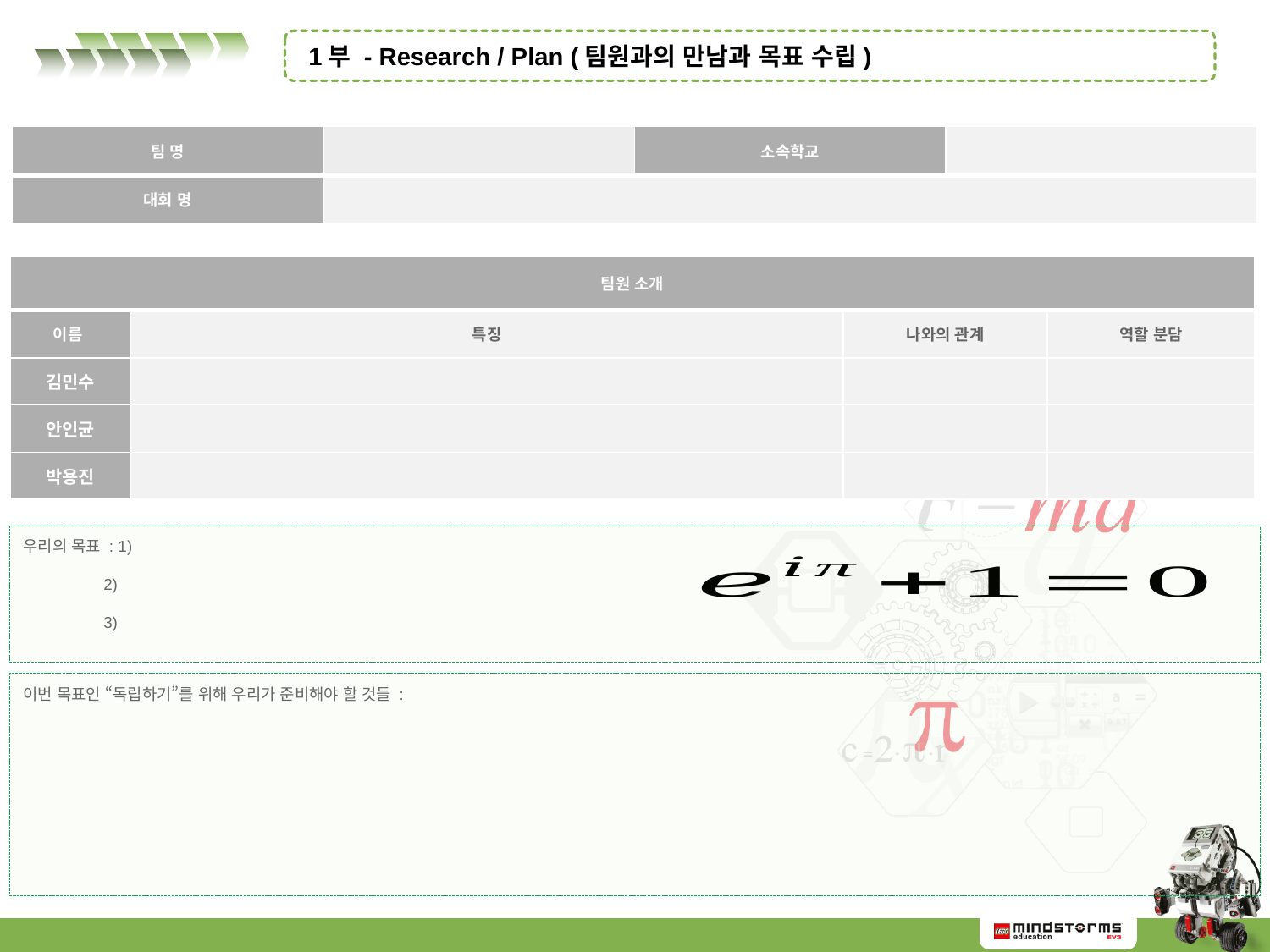

# 1부 - Research / Plan (팀원과의 만남과 목표 수립)
| 팀 명 |  | 소속학교 |  |
| --- | --- | --- | --- |
| 대회 명 |  |  |  |
| 팀원 소개 |  |  |  |
| --- | --- | --- | --- |
| 이름 | 특징 | 나와의 관계 | 역할 분담 |
| 김민수 |  |  |  |
| 안인균 |  |  |  |
| 박용진 |  |  |  |
우리의 목표 : 1)

                  2)

                  3)

이번 목표인 “독립하기”를 위해 우리가 준비해야 할 것들 :